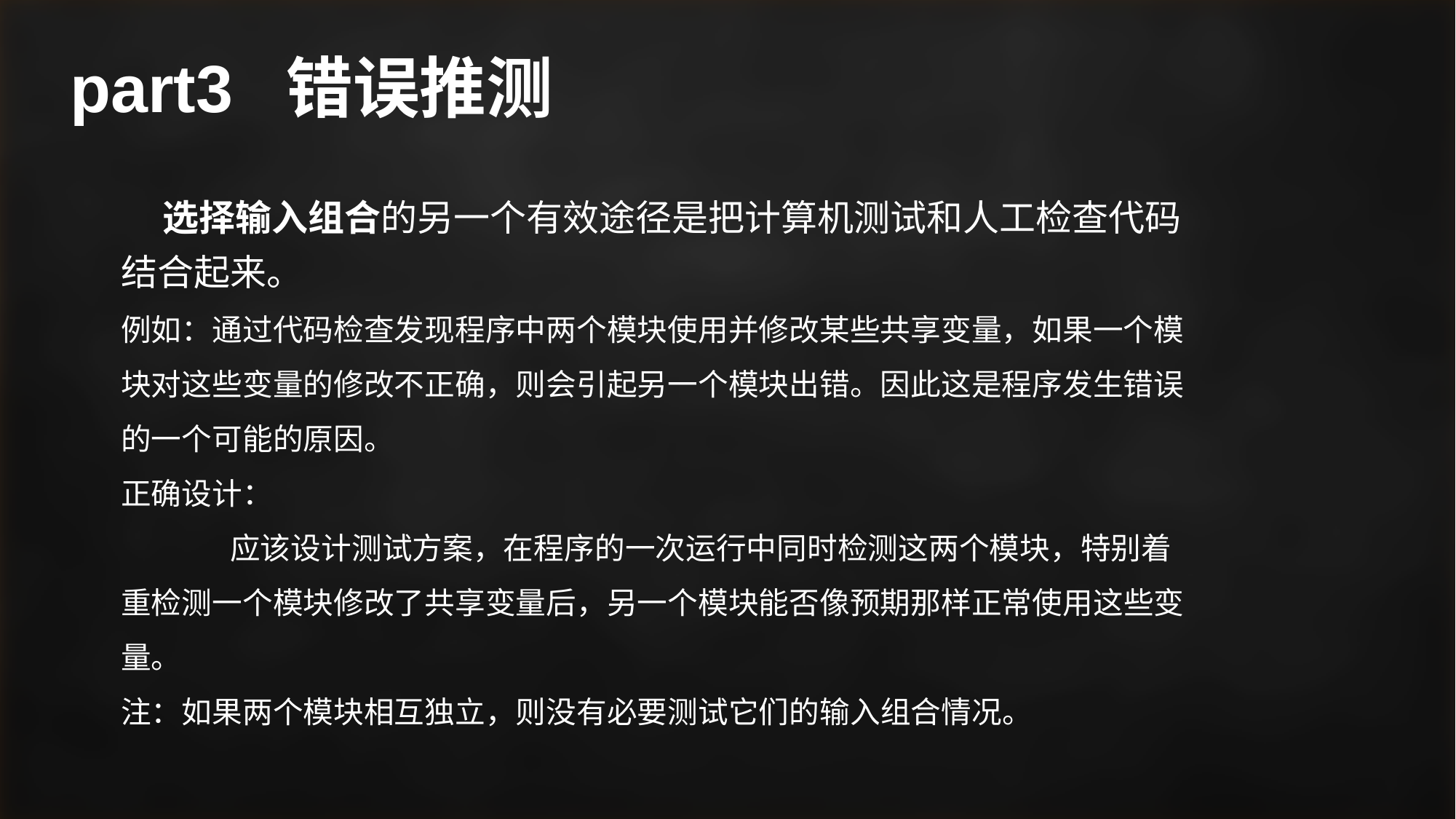

# part3  错误推测
    选择输入组合的另一个有效途径是把计算机测试和人工检查代码结合起来。
例如：通过代码检查发现程序中两个模块使用并修改某些共享变量，如果一个模块对这些变量的修改不正确，则会引起另一个模块出错。因此这是程序发生错误的一个可能的原因。
正确设计：
	应该设计测试方案，在程序的一次运行中同时检测这两个模块，特别着重检测一个模块修改了共享变量后，另一个模块能否像预期那样正常使用这些变量。
注：如果两个模块相互独立，则没有必要测试它们的输入组合情况。